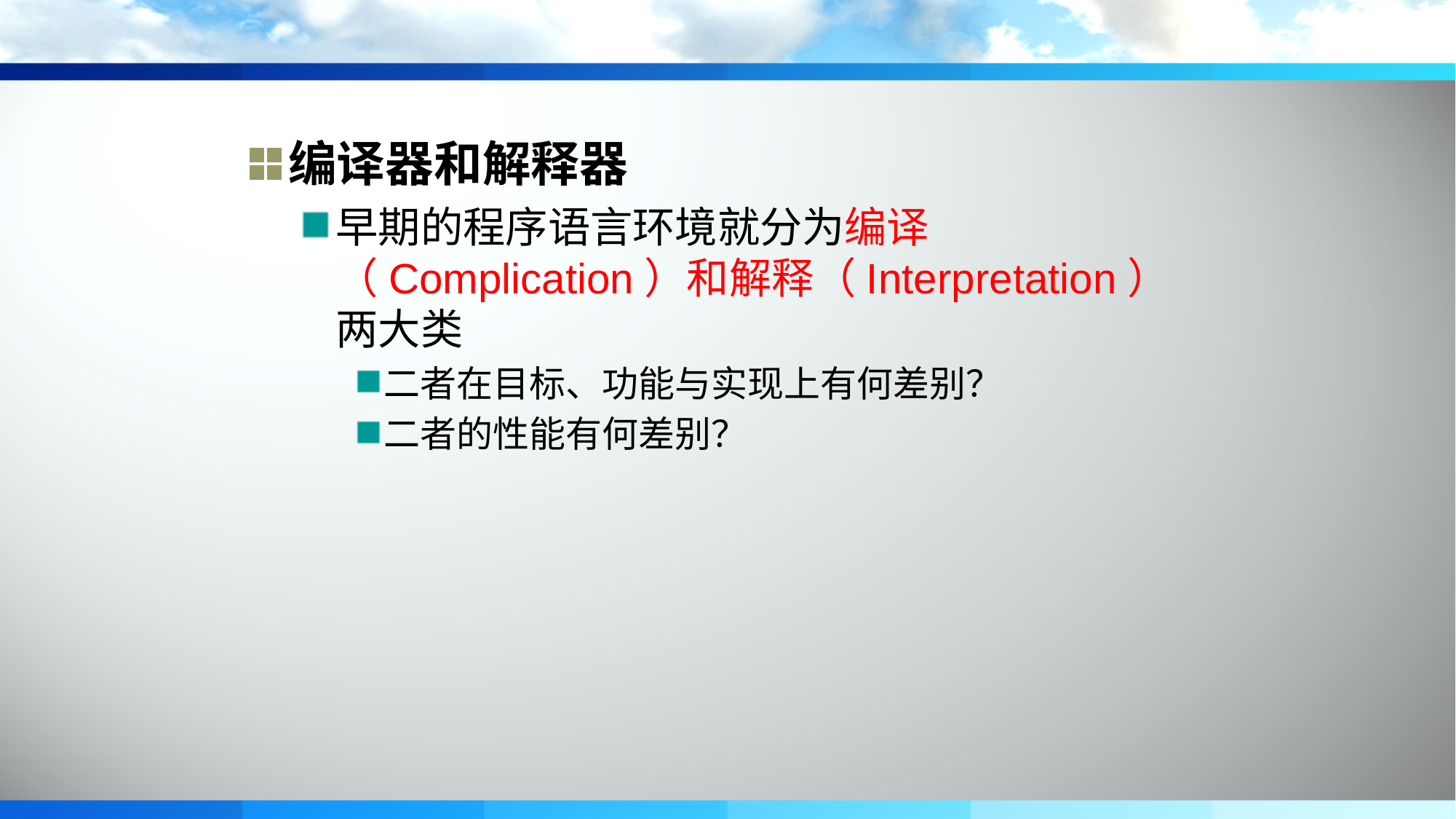

编译器和解释器
早期的程序语言环境就分为编译（Complication）和解释（Interpretation）两大类
二者在目标、功能与实现上有何差别？
二者的性能有何差别？